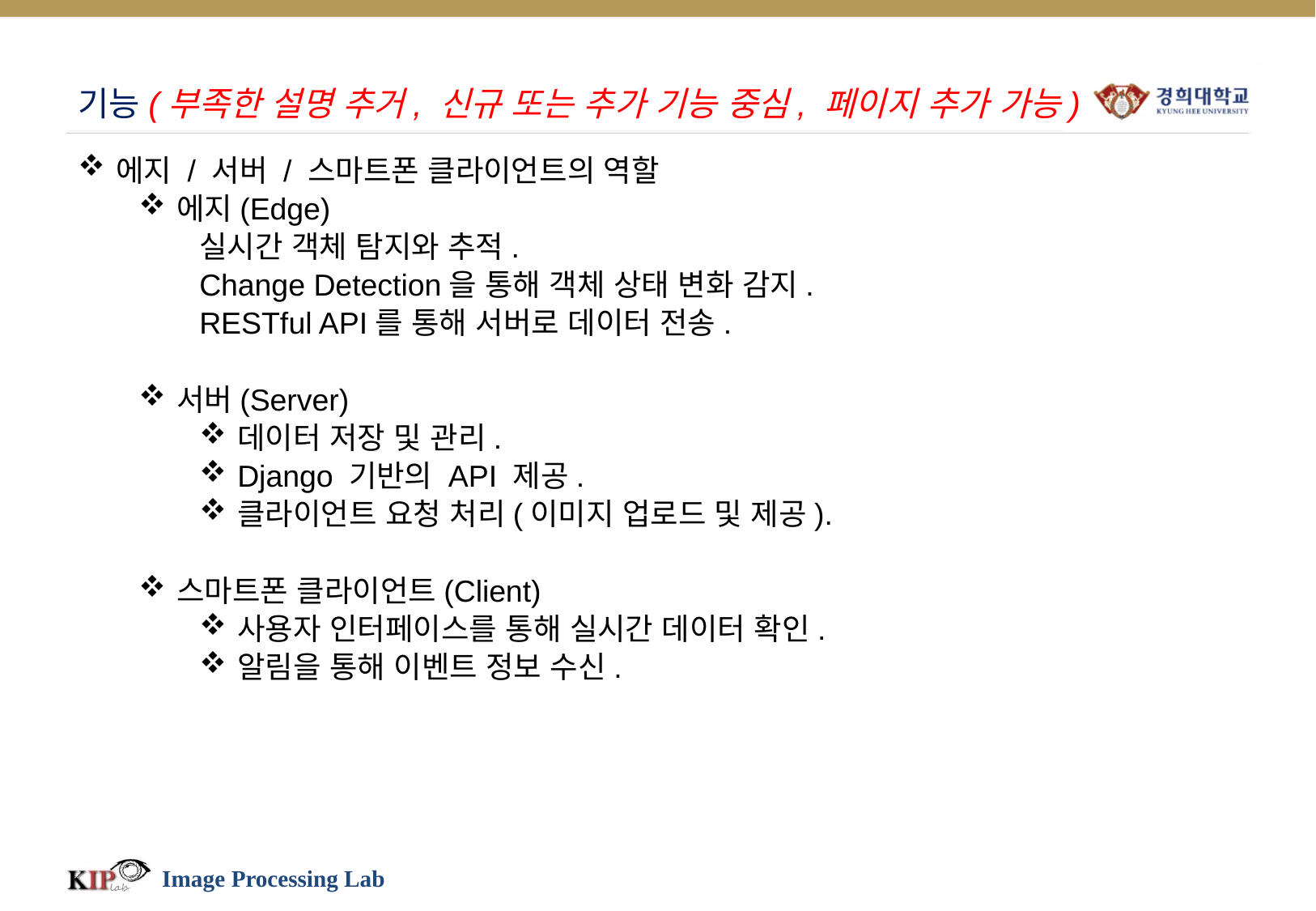

# 기능(부족한 설명 추거, 신규 또는 추가 기능 중심, 페이지 추가 가능)
에지 / 서버 / 스마트폰 클라이언트의 역할
에지(Edge)
실시간 객체 탐지와 추적.
Change Detection을 통해 객체 상태 변화 감지.
RESTful API를 통해 서버로 데이터 전송.

서버(Server)
데이터 저장 및 관리.
Django 기반의 API 제공.
클라이언트 요청 처리(이미지 업로드 및 제공).

스마트폰 클라이언트(Client)
사용자 인터페이스를 통해 실시간 데이터 확인.
알림을 통해 이벤트 정보 수신.
Image Processing Lab